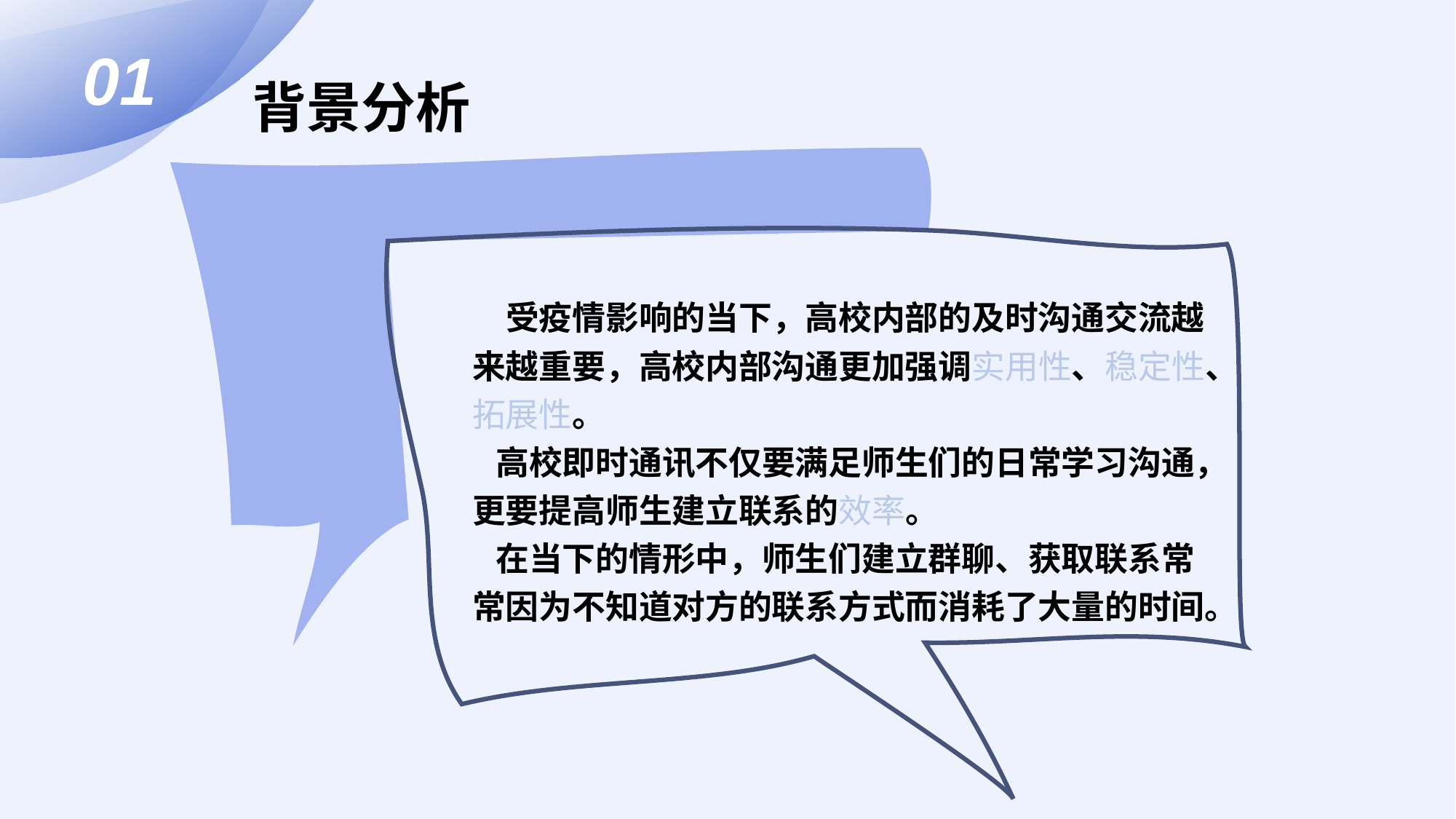

01
背景分析

   受疫情影响的当下，高校内部的及时沟通交流越来越重要，高校内部沟通更加强调实用性、稳定性、拓展性。
  高校即时通讯不仅要满足师生们的日常学习沟通，更要提高师生建立联系的效率。
  在当下的情形中，师生们建立群聊、获取联系常常因为不知道对方的联系方式而消耗了大量的时间。